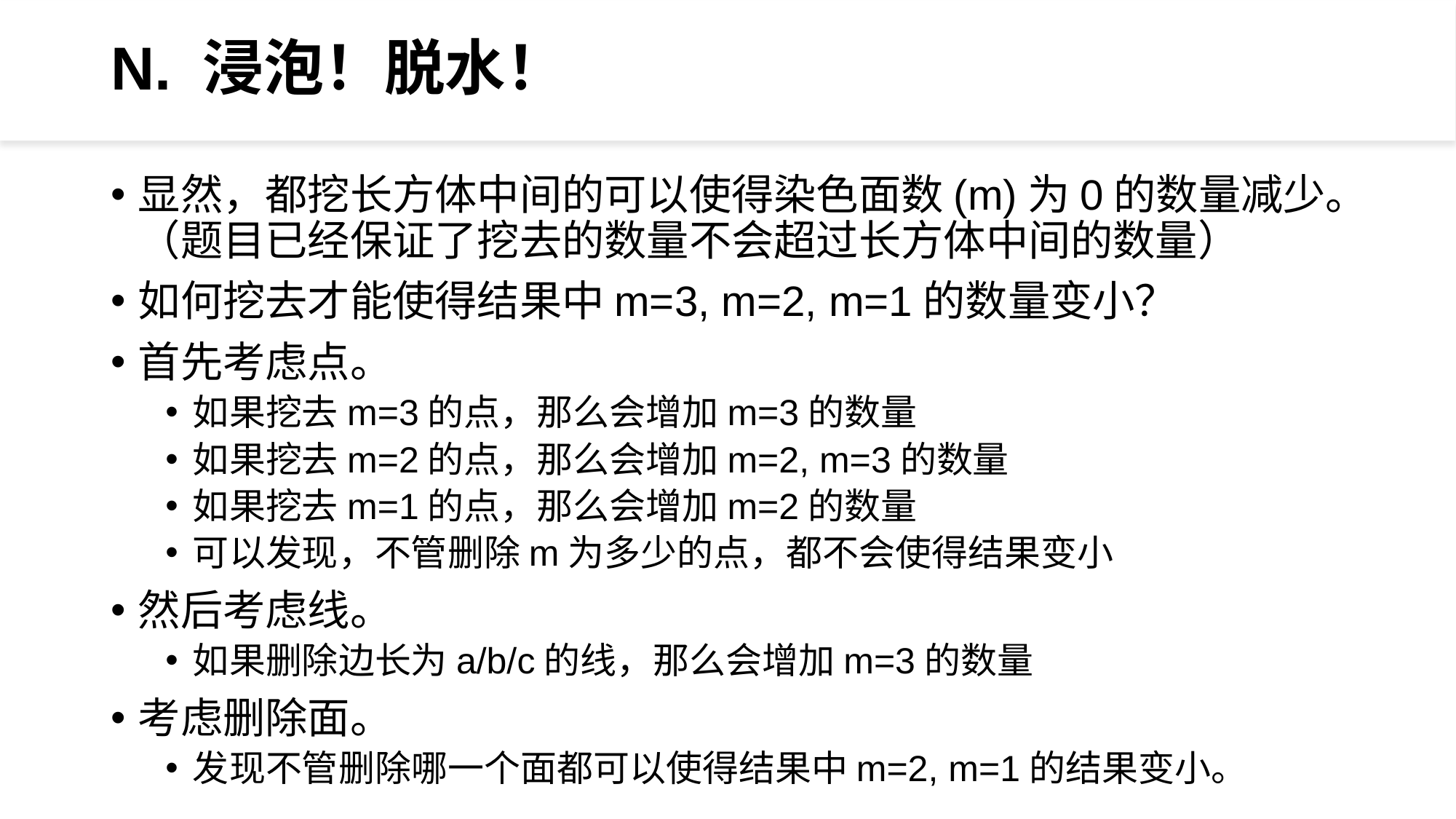

# N. 浸泡！脱水！
显然，都挖长方体中间的可以使得染色面数(m)为0的数量减少。（题目已经保证了挖去的数量不会超过长方体中间的数量）
如何挖去才能使得结果中m=3, m=2, m=1的数量变小？
首先考虑点。
如果挖去m=3的点，那么会增加m=3的数量
如果挖去m=2的点，那么会增加m=2, m=3的数量
如果挖去m=1的点，那么会增加m=2的数量
可以发现，不管删除m为多少的点，都不会使得结果变小
然后考虑线。
如果删除边长为a/b/c的线，那么会增加m=3的数量
考虑删除面。
发现不管删除哪一个面都可以使得结果中m=2, m=1的结果变小。